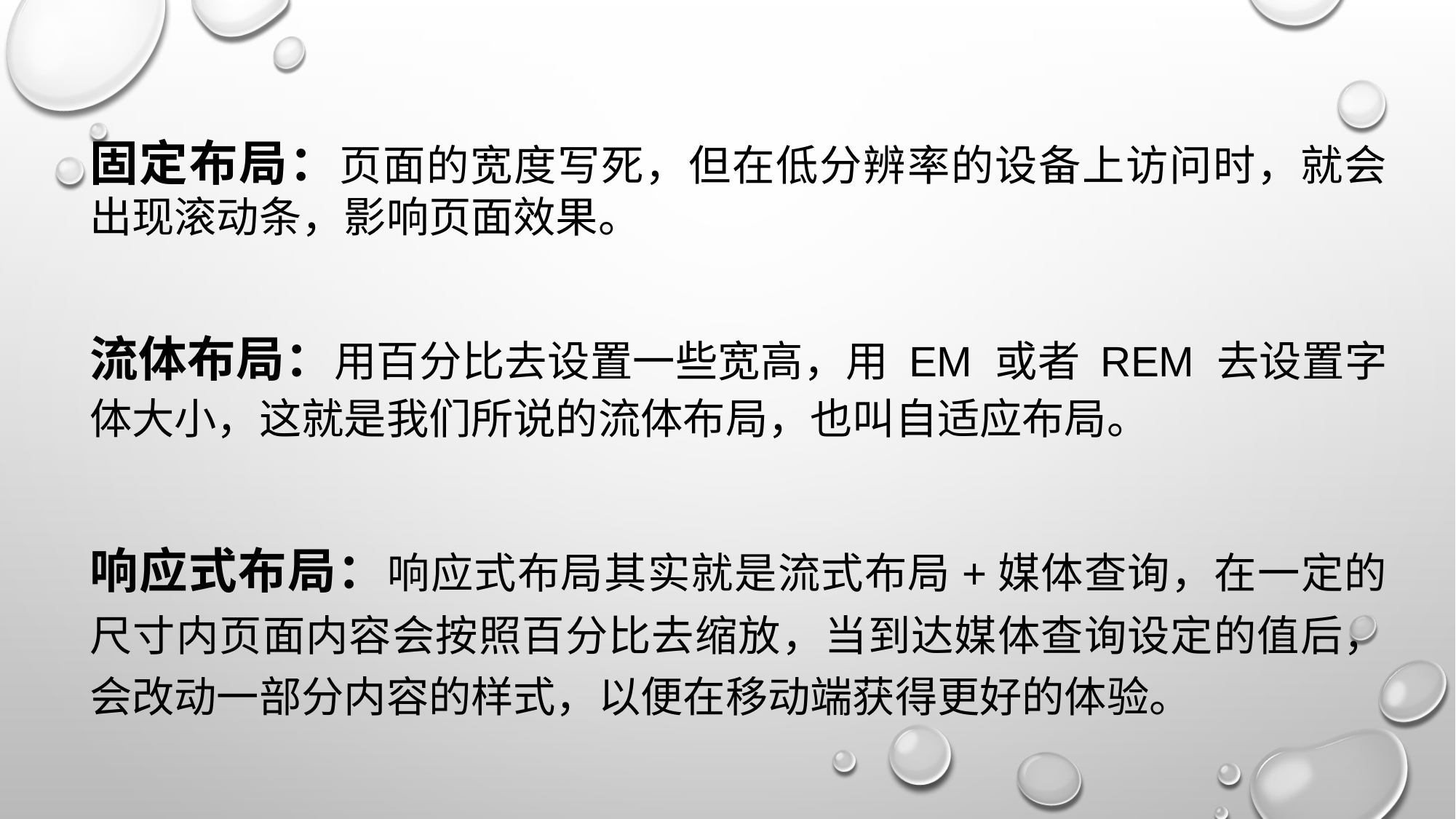

固定布局：页面的宽度写死，但在低分辨率的设备上访问时，就会出现滚动条，影响页面效果。

流体布局：用百分比去设置一些宽高，用 em 或者 rem 去设置字体大小，这就是我们所说的流体布局，也叫自适应布局。

响应式布局：响应式布局其实就是流式布局+媒体查询，在一定的尺寸内页面内容会按照百分比去缩放，当到达媒体查询设定的值后，会改动一部分内容的样式，以便在移动端获得更好的体验。